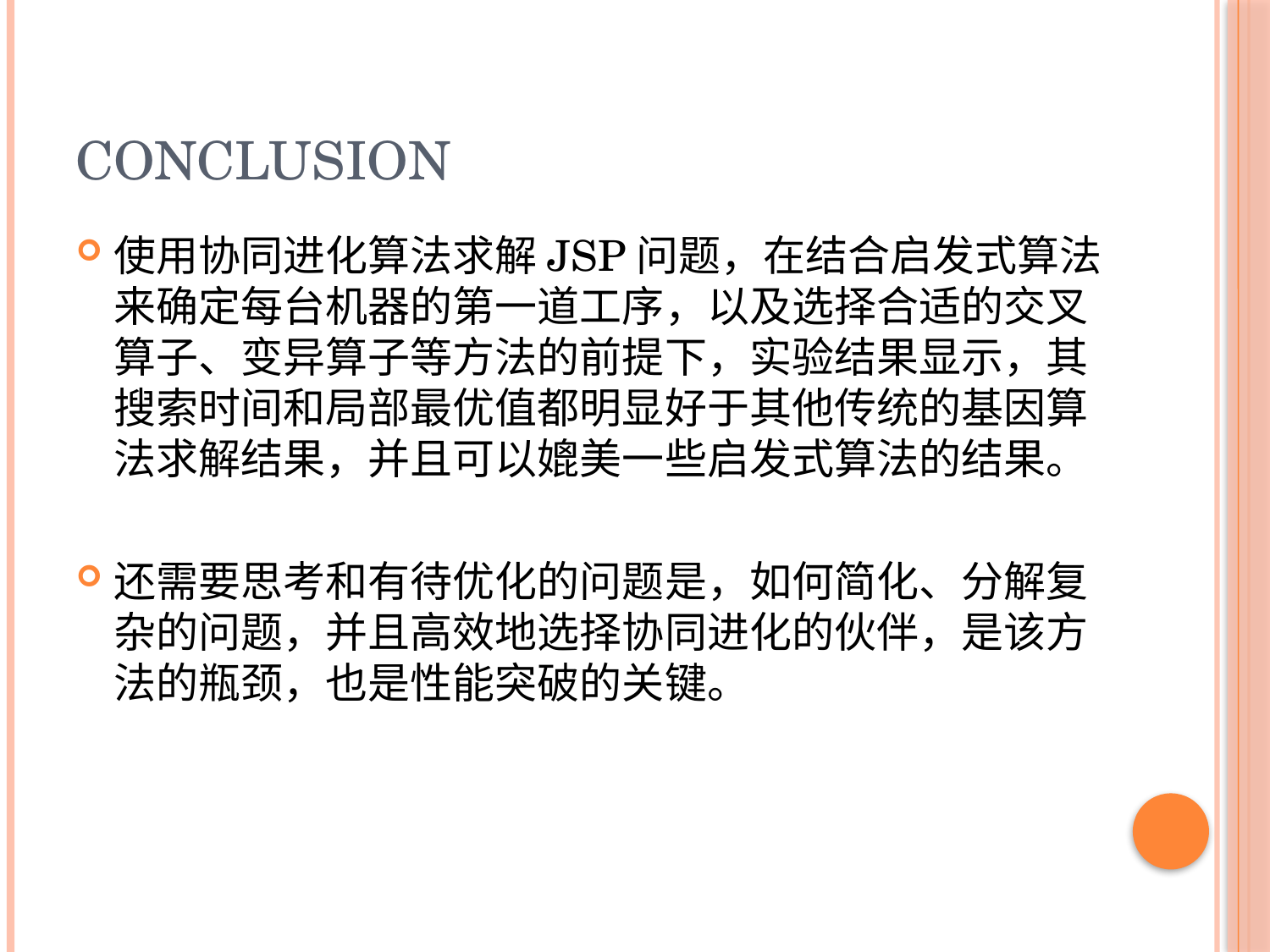

# Conclusion
使用协同进化算法求解JSP问题，在结合启发式算法来确定每台机器的第一道工序，以及选择合适的交叉算子、变异算子等方法的前提下，实验结果显示，其搜索时间和局部最优值都明显好于其他传统的基因算法求解结果，并且可以媲美一些启发式算法的结果。

还需要思考和有待优化的问题是，如何简化、分解复杂的问题，并且高效地选择协同进化的伙伴，是该方法的瓶颈，也是性能突破的关键。